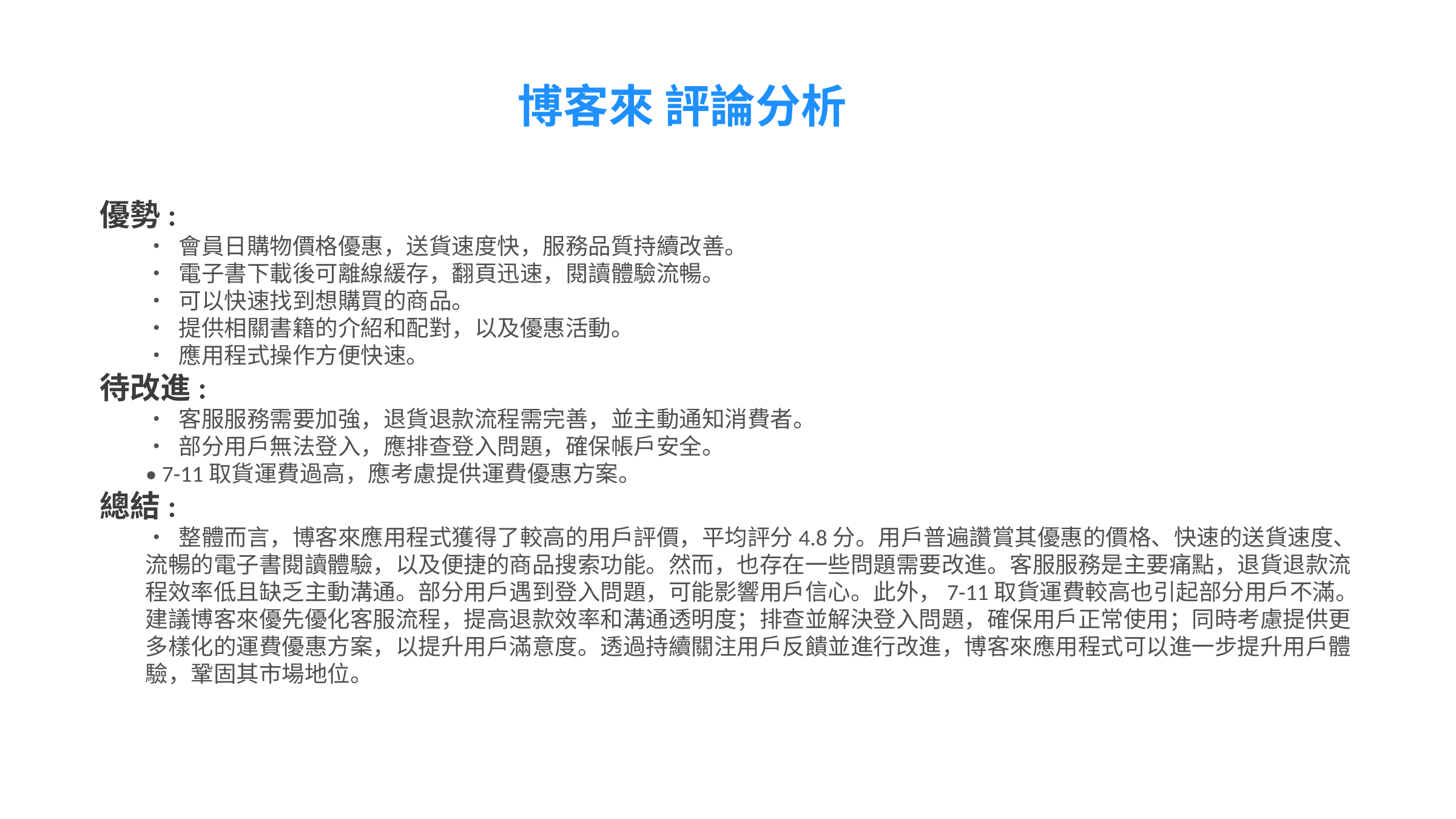

#

博客來 評論分析

優勢:
• 會員日購物價格優惠，送貨速度快，服務品質持續改善。
• 電子書下載後可離線緩存，翻頁迅速，閱讀體驗流暢。
• 可以快速找到想購買的商品。
• 提供相關書籍的介紹和配對，以及優惠活動。
• 應用程式操作方便快速。
待改進:
• 客服服務需要加強，退貨退款流程需完善，並主動通知消費者。
• 部分用戶無法登入，應排查登入問題，確保帳戶安全。
• 7-11取貨運費過高，應考慮提供運費優惠方案。
總結:
• 整體而言，博客來應用程式獲得了較高的用戶評價，平均評分4.8分。用戶普遍讚賞其優惠的價格、快速的送貨速度、流暢的電子書閱讀體驗，以及便捷的商品搜索功能。然而，也存在一些問題需要改進。客服服務是主要痛點，退貨退款流程效率低且缺乏主動溝通。部分用戶遇到登入問題，可能影響用戶信心。此外，7-11取貨運費較高也引起部分用戶不滿。建議博客來優先優化客服流程，提高退款效率和溝通透明度；排查並解決登入問題，確保用戶正常使用；同時考慮提供更多樣化的運費優惠方案，以提升用戶滿意度。透過持續關注用戶反饋並進行改進，博客來應用程式可以進一步提升用戶體驗，鞏固其市場地位。